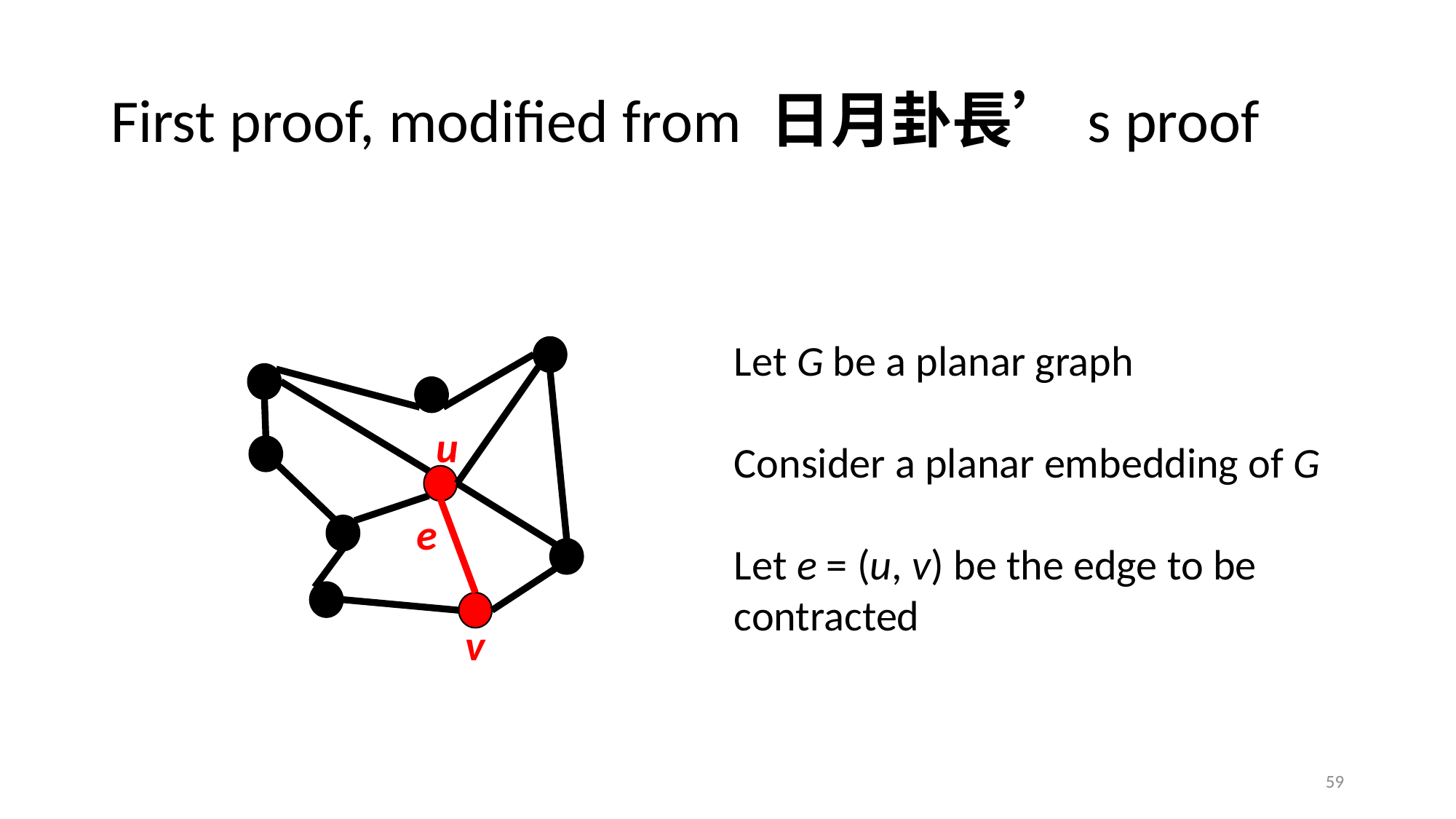

# First proof, modified from 日月卦長’s proof
Let G be a planar graph

Consider a planar embedding of G

Let e = (u, v) be the edge to be contracted

u

e

v
59